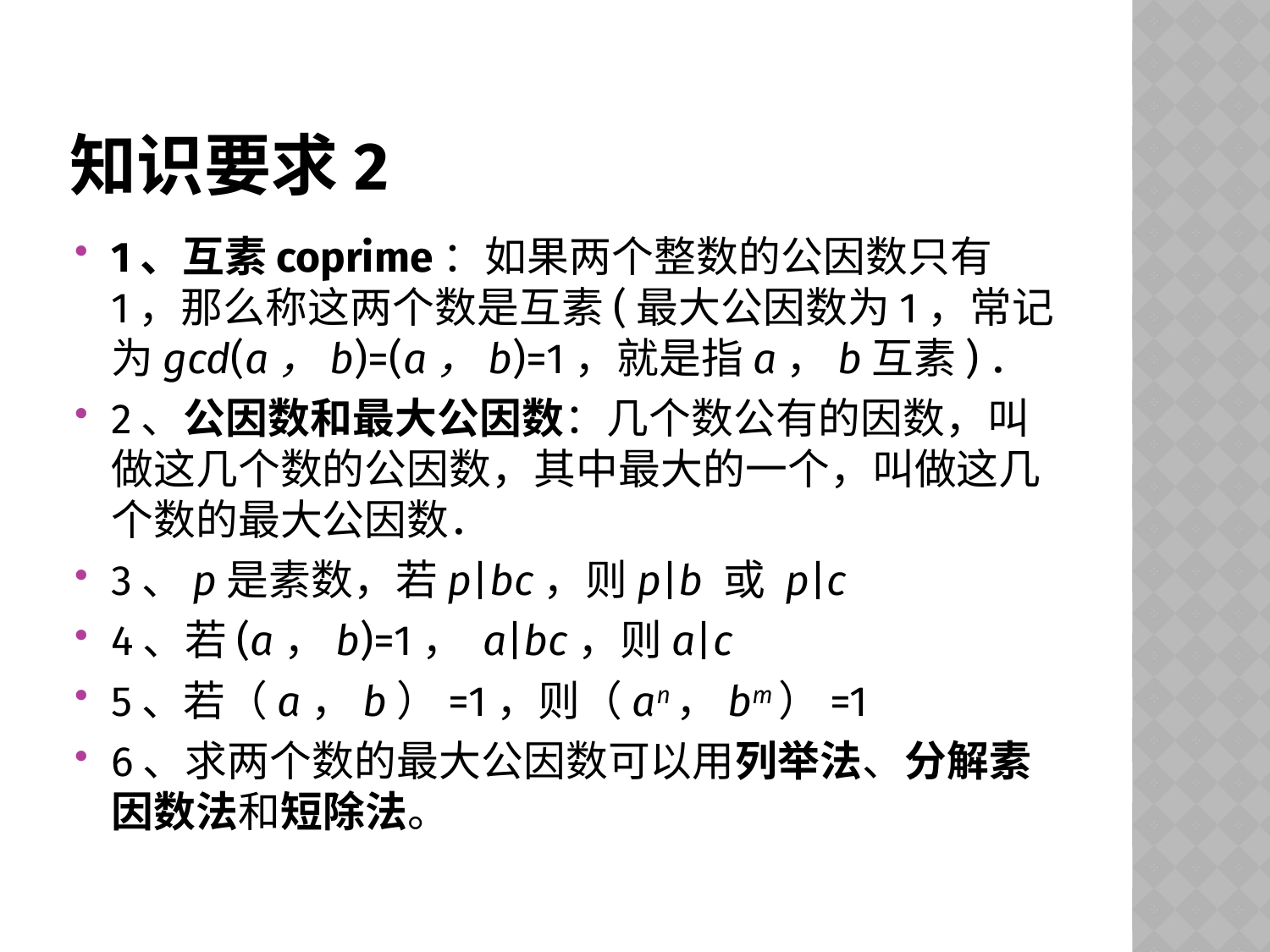

# 知识要求2
1、互素coprime：如果两个整数的公因数只有1，那么称这两个数是互素(最大公因数为1，常记为gcd(a，b)=(a，b)=1，就是指a，b互素)．
2、公因数和最大公因数：几个数公有的因数，叫做这几个数的公因数，其中最大的一个，叫做这几个数的最大公因数．
3、p是素数，若p|bc，则p|b 或 p|c
4、若(a，b)=1， a|bc，则a|c
5、若（a，b）=1，则（an，bm）=1
6、求两个数的最大公因数可以用列举法、分解素因数法和短除法。